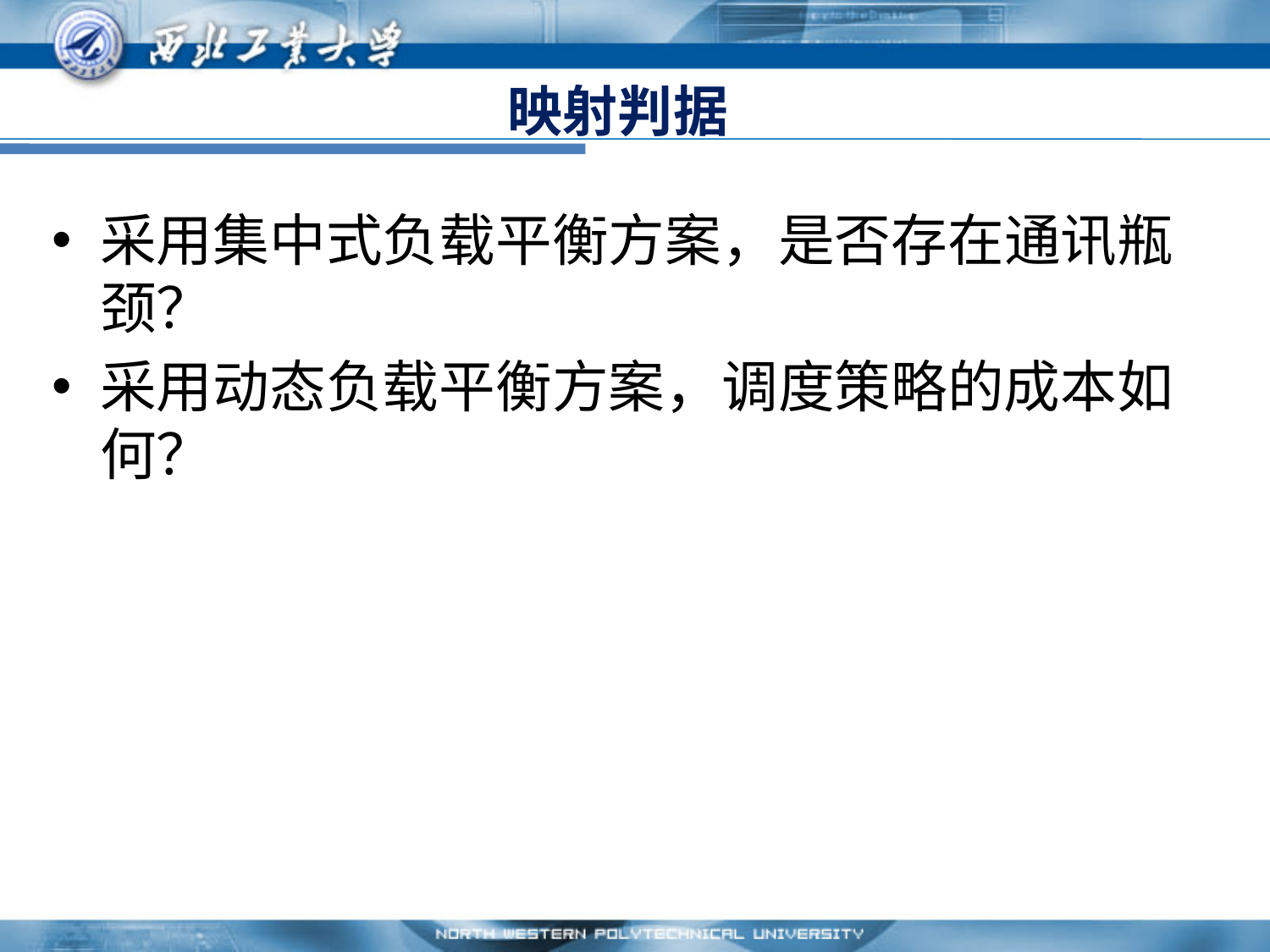

# 映射判据
采用集中式负载平衡方案，是否存在通讯瓶颈？
采用动态负载平衡方案，调度策略的成本如何？